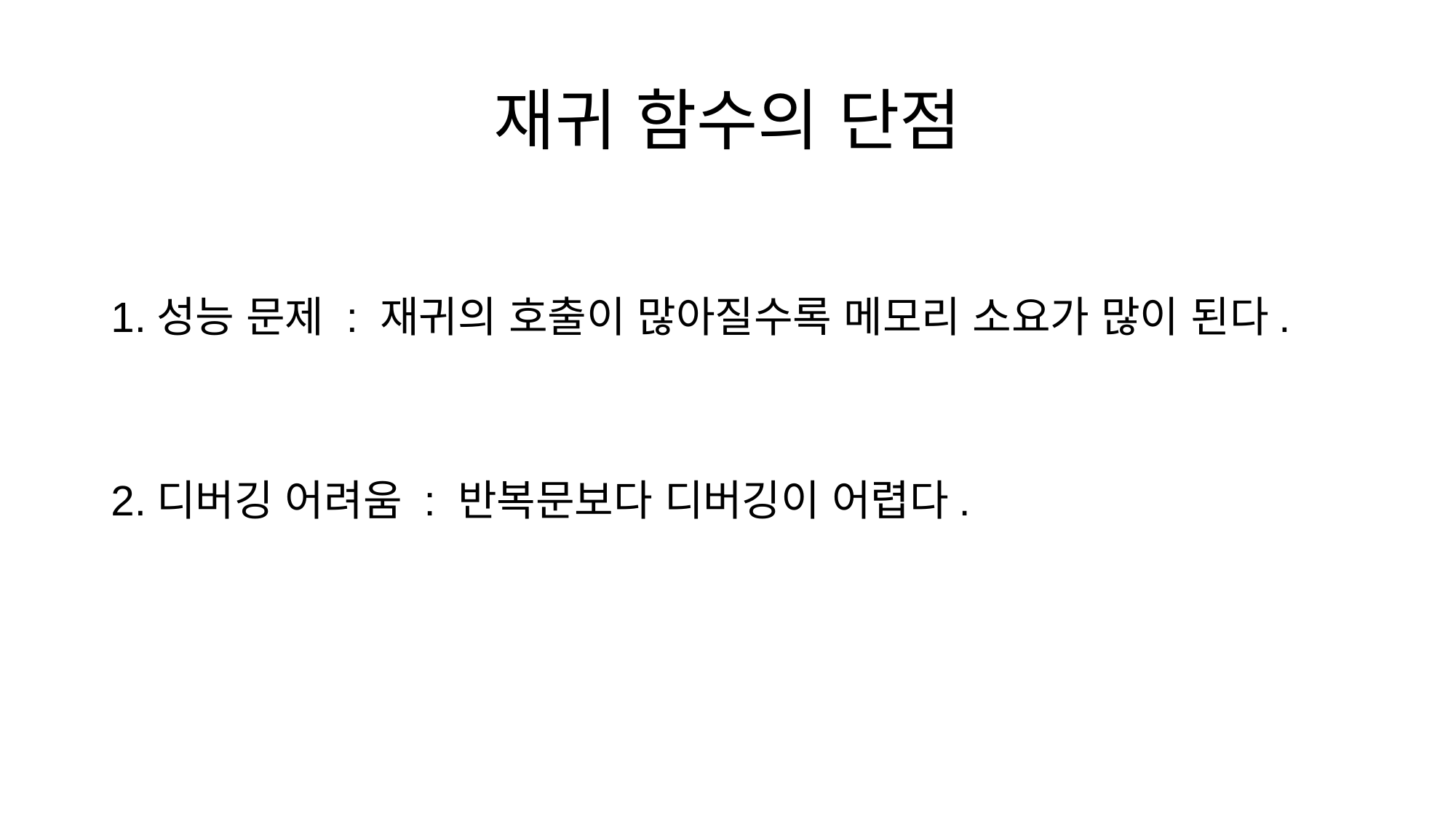

# 재귀 함수의 단점
1.성능 문제 : 재귀의 호출이 많아질수록 메모리 소요가 많이 된다.

2.디버깅 어려움 : 반복문보다 디버깅이 어렵다.